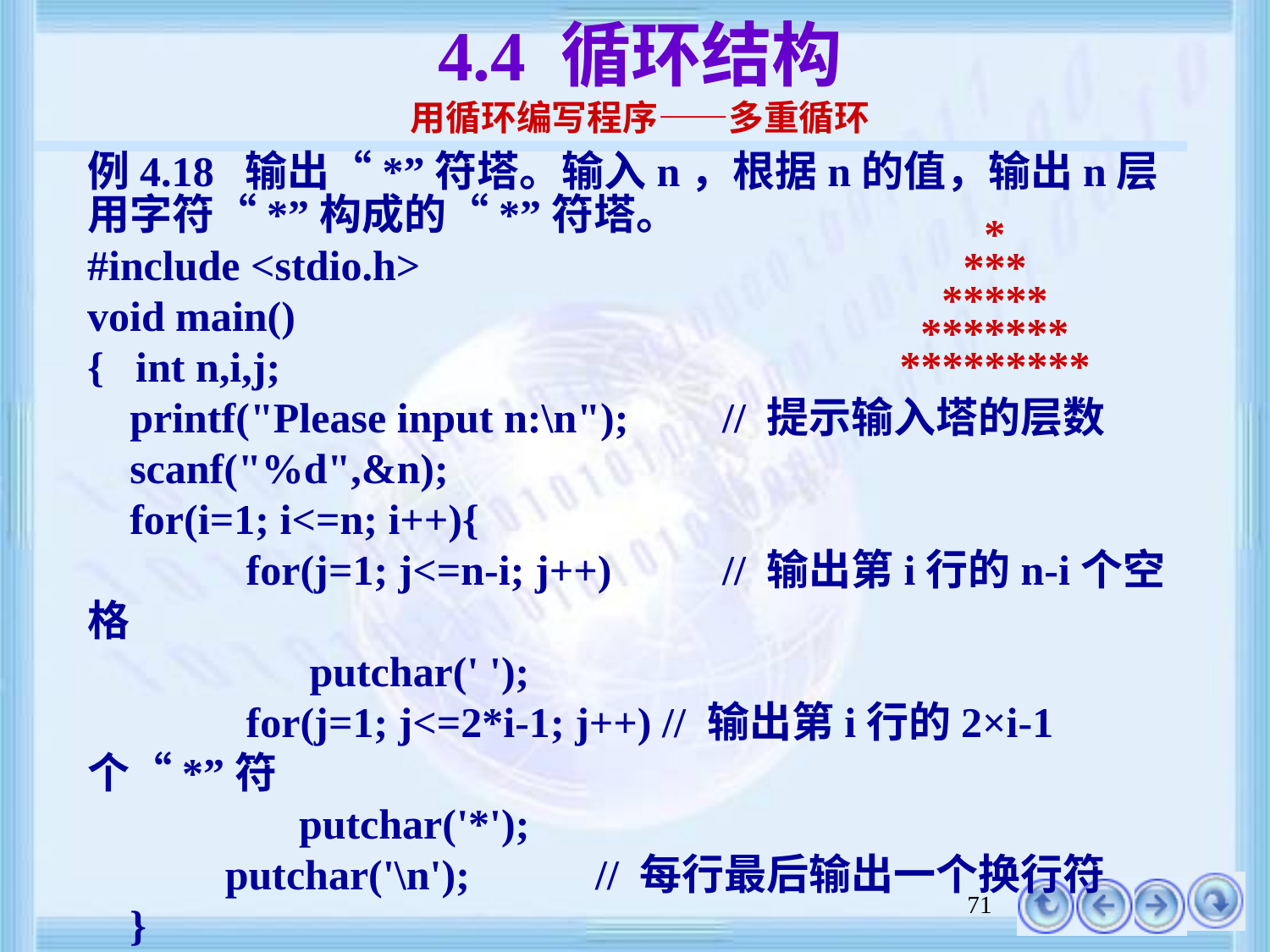

# 4.4 循环结构 用循环编写程序——多重循环
例4.18  输出“*”符塔。输入n，根据n的值，输出n层用字符“*”构成的“*”符塔。
#include <stdio.h>
void main()
{   int n,i,j;
    printf("Please input n:\n");	// 提示输入塔的层数
    scanf("%d",&n);
    for(i=1; i<=n; i++){
	   for(j=1; j<=n-i; j++)	// 输出第i行的n-i个空格
	         putchar(' ');
	   for(j=1; j<=2*i-1; j++) // 输出第i行的2×i-1个“*”符
	        putchar('*');
	 putchar('\n');	// 每行最后输出一个换行符
    }
}
           *
         ***
       *****
     *******
   *********
71